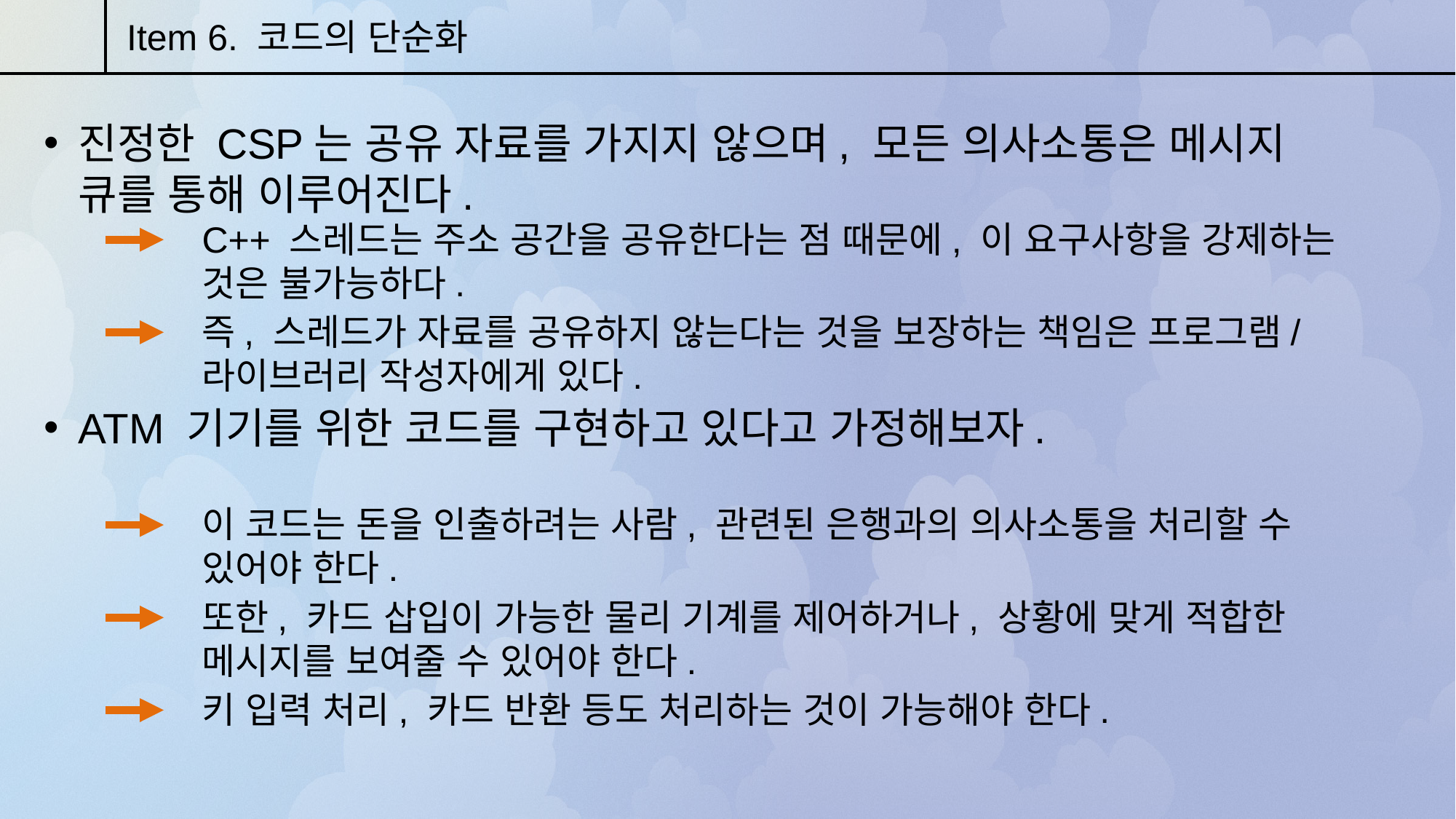

Item 6. 코드의 단순화
진정한 CSP는 공유 자료를 가지지 않으며, 모든 의사소통은 메시지 큐를 통해 이루어진다.
C++ 스레드는 주소 공간을 공유한다는 점 때문에, 이 요구사항을 강제하는 것은 불가능하다.
즉, 스레드가 자료를 공유하지 않는다는 것을 보장하는 책임은 프로그램/라이브러리 작성자에게 있다.
ATM 기기를 위한 코드를 구현하고 있다고 가정해보자.
이 코드는 돈을 인출하려는 사람, 관련된 은행과의 의사소통을 처리할 수 있어야 한다.
또한, 카드 삽입이 가능한 물리 기계를 제어하거나, 상황에 맞게 적합한 메시지를 보여줄 수 있어야 한다.
키 입력 처리, 카드 반환 등도 처리하는 것이 가능해야 한다.